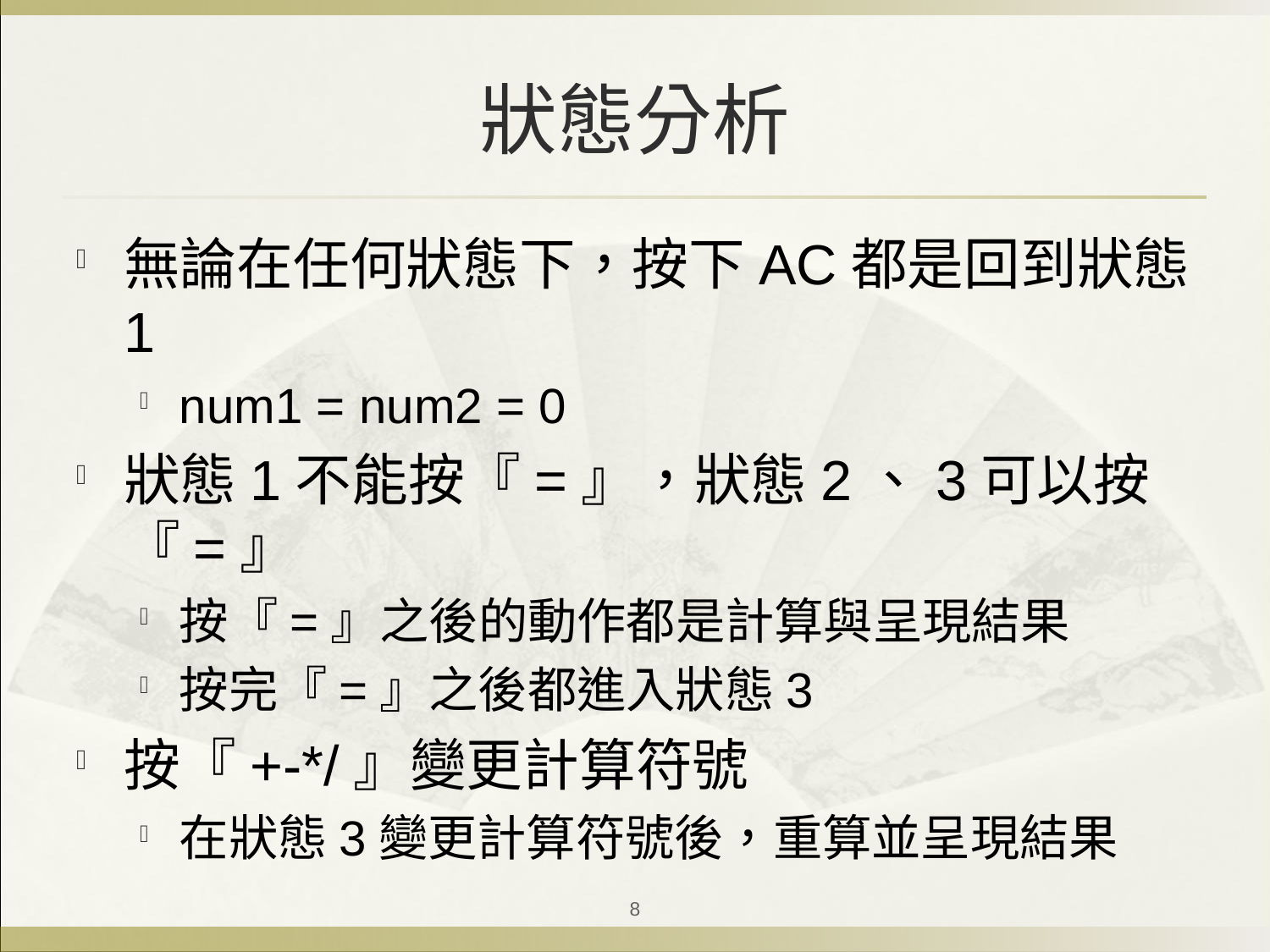

# 狀態分析
無論在任何狀態下，按下AC都是回到狀態1
num1 = num2 = 0
狀態1不能按『=』，狀態2、3可以按『=』
按『=』之後的動作都是計算與呈現結果
按完『=』之後都進入狀態3
按『+-*/』變更計算符號
在狀態3變更計算符號後，重算並呈現結果
8